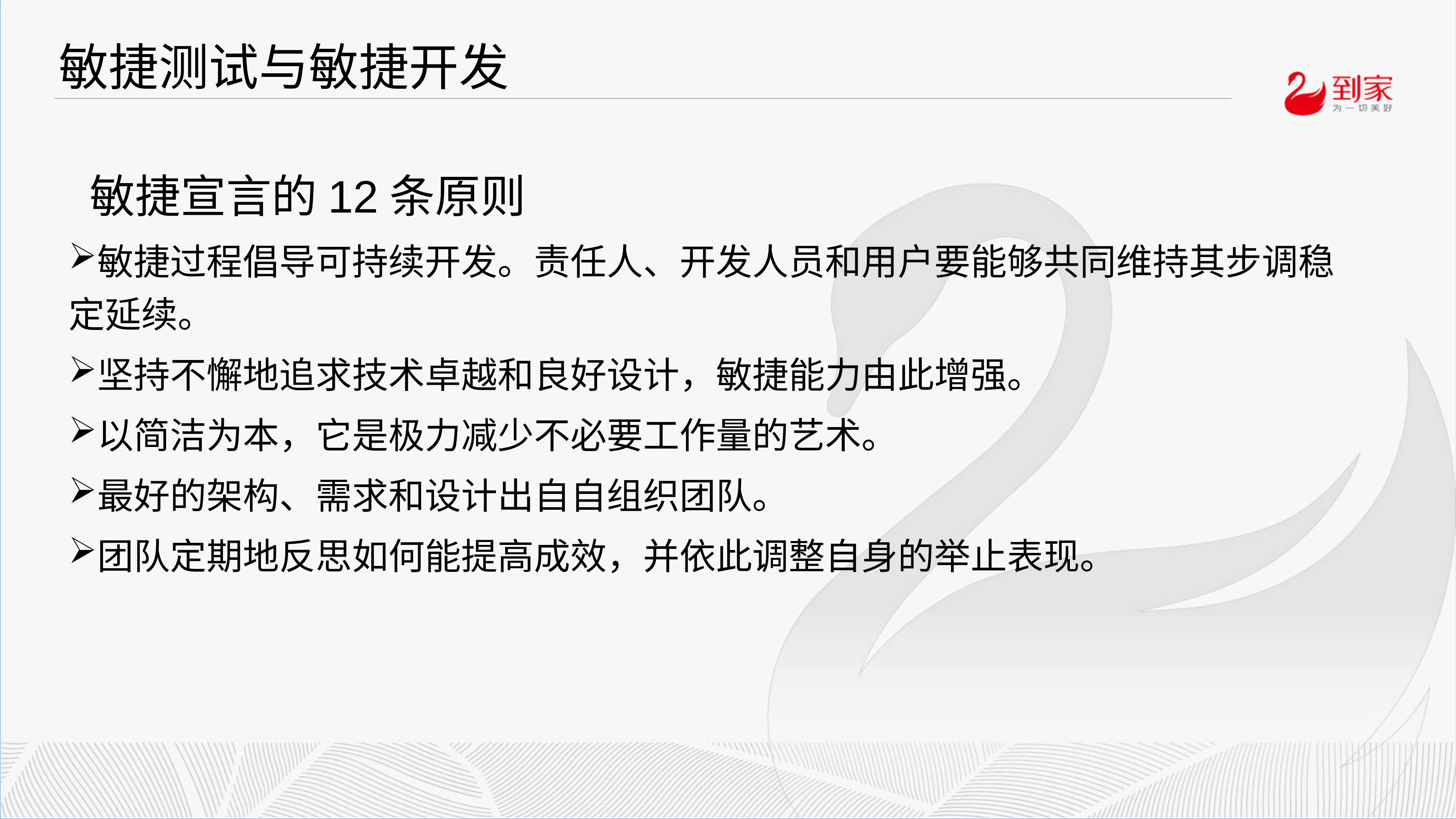

# 敏捷测试与敏捷开发
 敏捷宣言的12条原则
敏捷过程倡导可持续开发。责任人、开发人员和用户要能够共同维持其步调稳定延续。
坚持不懈地追求技术卓越和良好设计，敏捷能力由此增强。
以简洁为本，它是极力减少不必要工作量的艺术。
最好的架构、需求和设计出自自组织团队。
团队定期地反思如何能提高成效，并依此调整自身的举止表现。